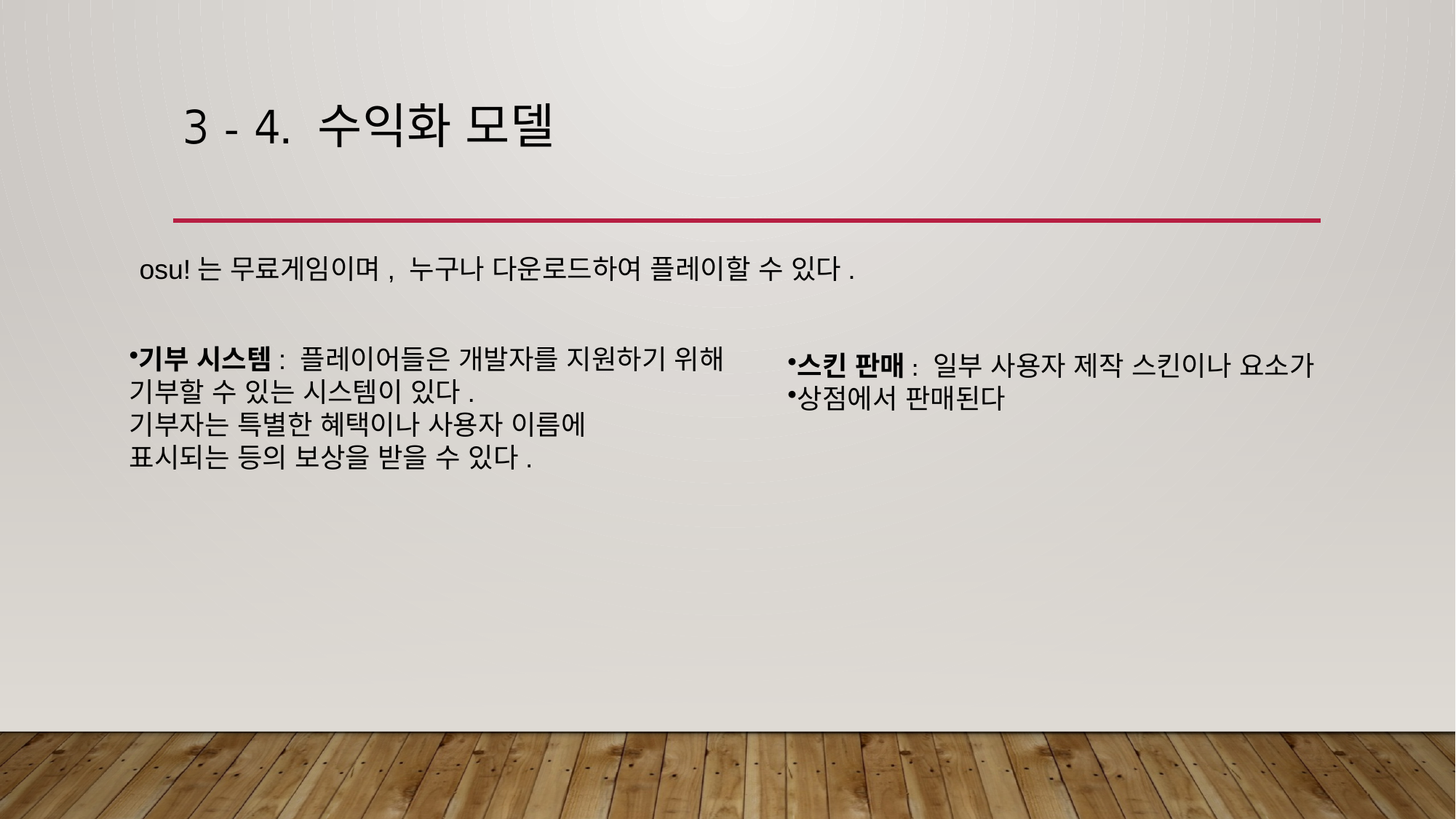

# 3 - 4. 수익화 모델
osu!는 무료게임이며, 누구나 다운로드하여 플레이할 수 있다.

기부 시스템: 플레이어들은 개발자를 지원하기 위해
기부할 수 있는 시스템이 있다.
기부자는 특별한 혜택이나 사용자 이름에
표시되는 등의 보상을 받을 수 있다.

스킨 판매: 일부 사용자 제작 스킨이나 요소가
상점에서 판매된다